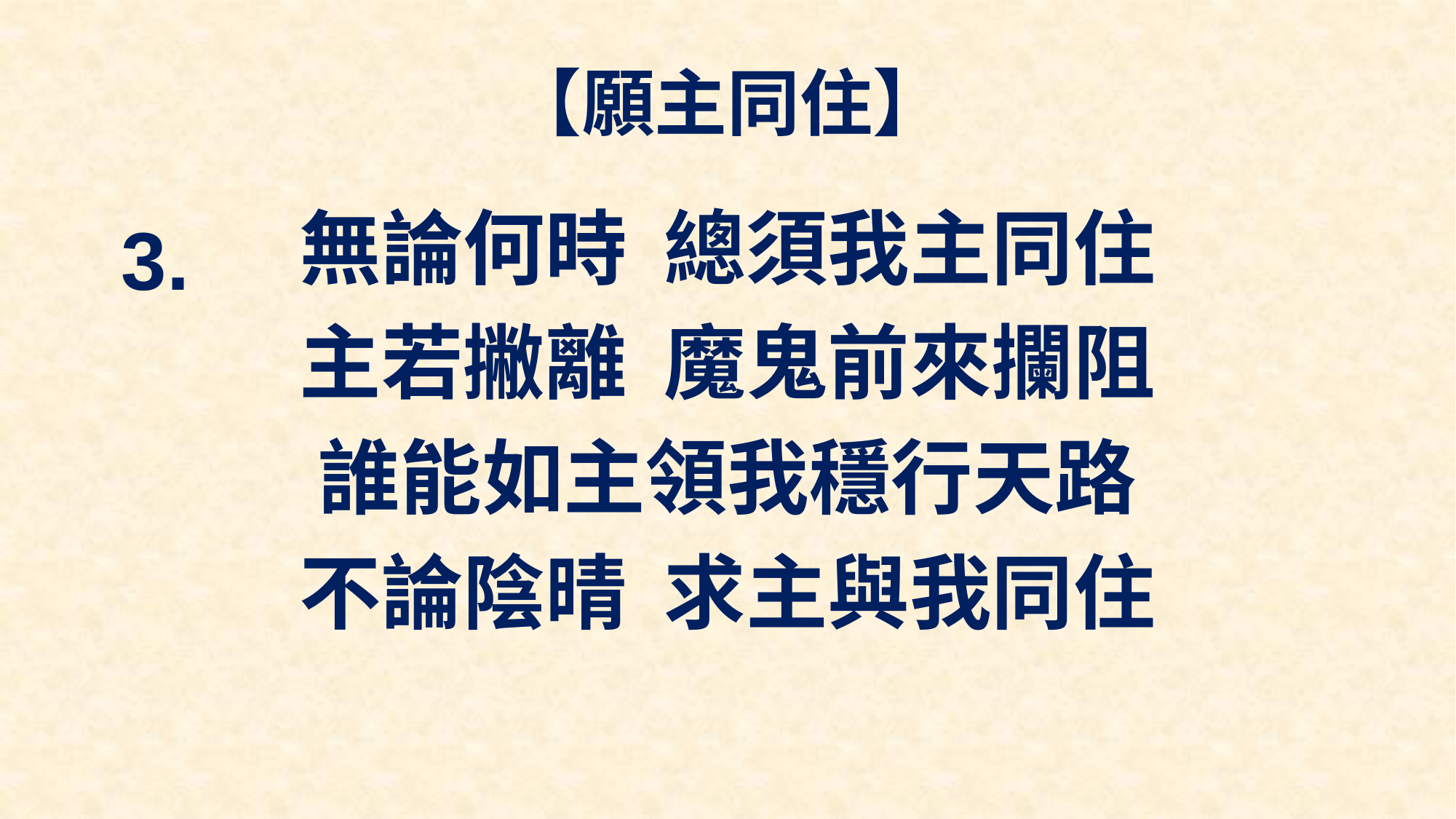

# 【願主同住】
無論何時  總須我主同住
主若撇離  魔鬼前來攔阻
誰能如主領我穩行天路
不論陰晴  求主與我同住
3.